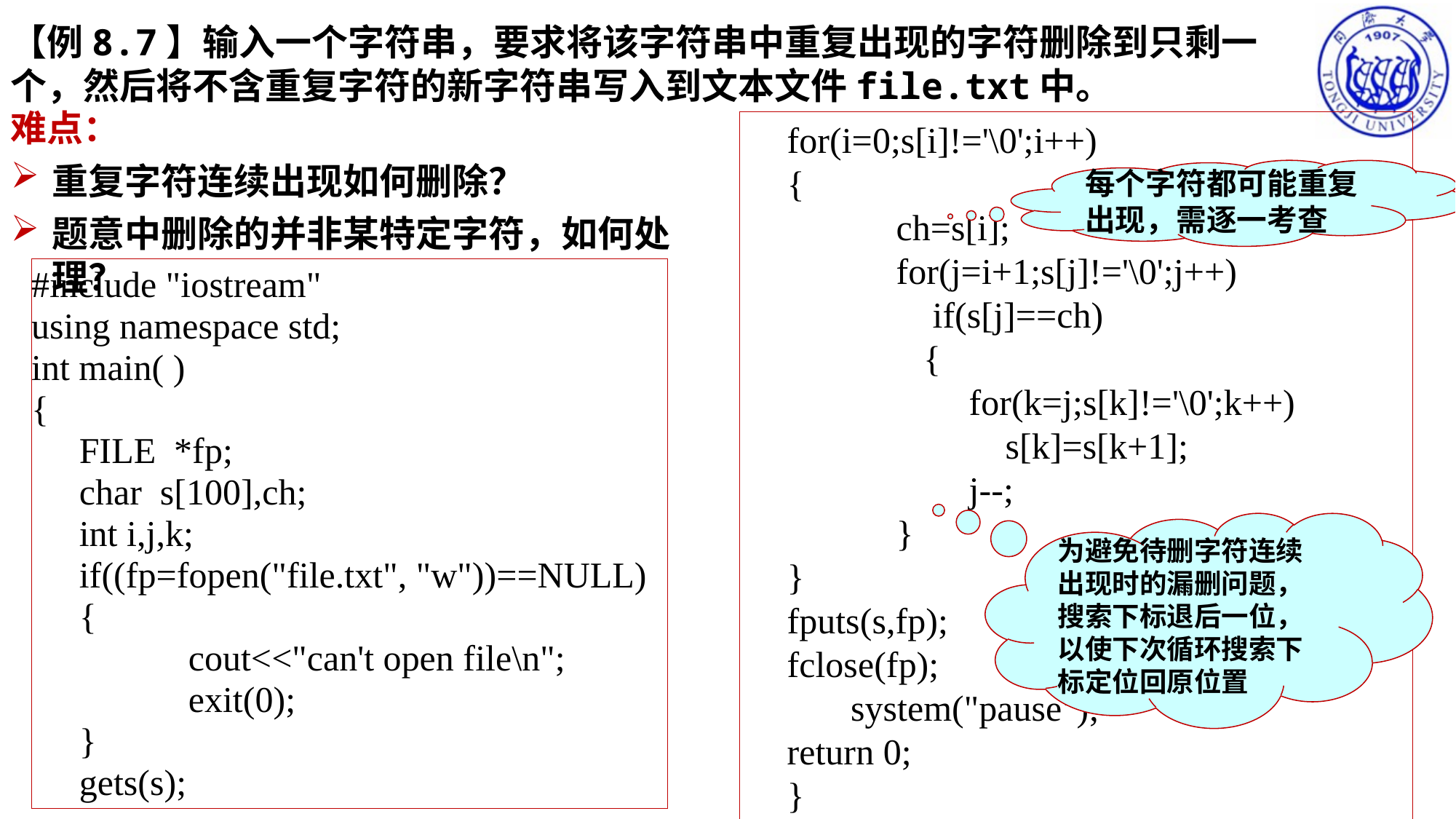

【例8.7】输入一个字符串，要求将该字符串中重复出现的字符删除到只剩一个，然后将不含重复字符的新字符串写入到文本文件file.txt中。
难点：
重复字符连续出现如何删除？
题意中删除的并非某特定字符，如何处理？
for(i=0;s[i]!='\0';i++)
{
	ch=s[i];
	for(j=i+1;s[j]!='\0';j++)
	    if(s[j]==ch)
	   {
	        for(k=j;s[k]!='\0';k++)
	            s[k]=s[k+1];
	        j--;
            }
}
fputs(s,fp);
fclose(fp);
       system("pause");
return 0;
}
每个字符都可能重复出现，需逐一考查
#include "iostream"
using namespace std;
int main( )
{
FILE  *fp;
char  s[100],ch;
int i,j,k;
if((fp=fopen("file.txt", "w"))==NULL)
{
	cout<<"can't open file\n";
	exit(0);
}
gets(s);
为避免待删字符连续出现时的漏删问题，搜索下标退后一位，以使下次循环搜索下标定位回原位置